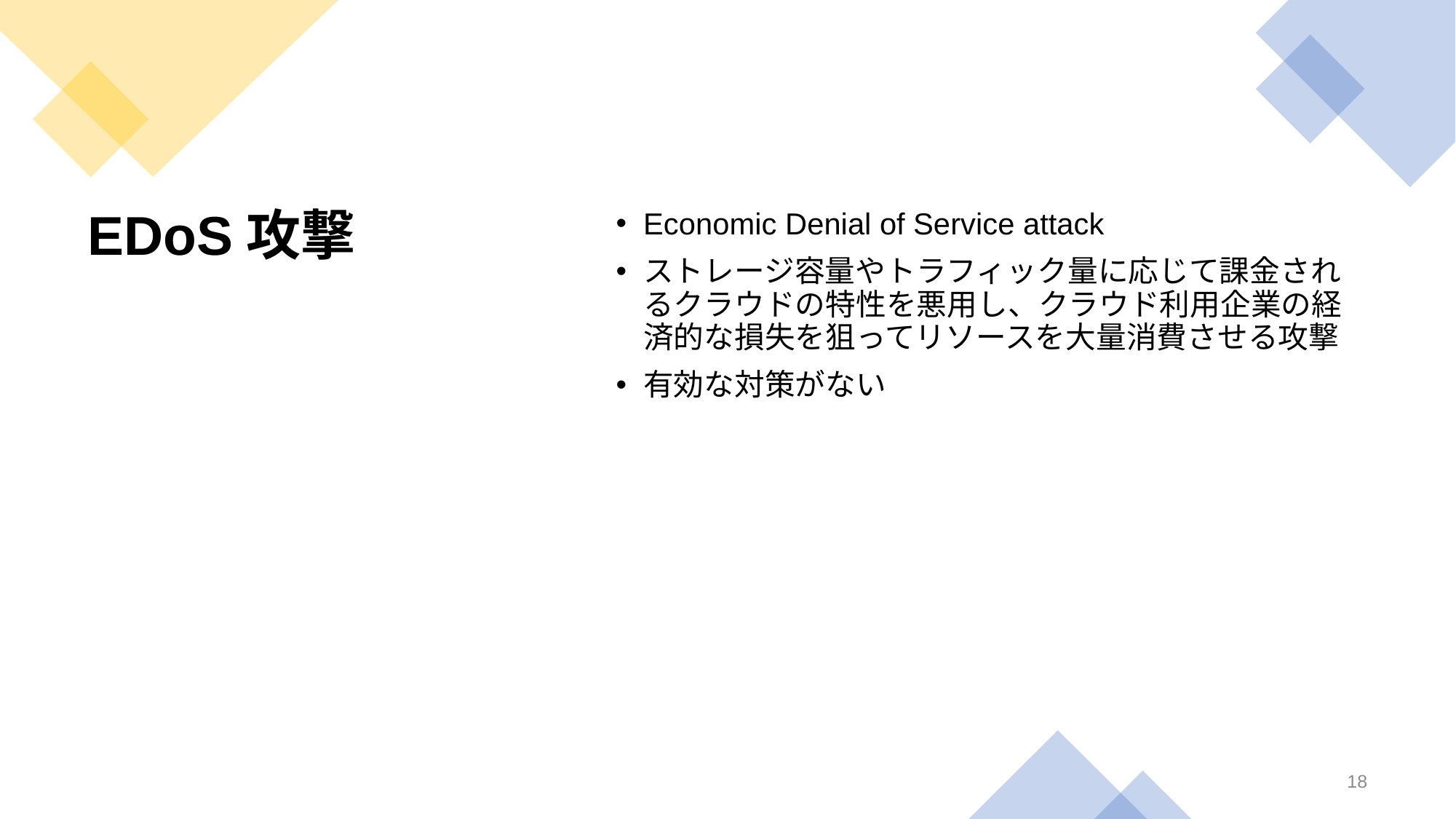

Economic Denial of Service attack
ストレージ容量やトラフィック量に応じて課金されるクラウドの特性を悪用し、クラウド利用企業の経済的な損失を狙ってリソースを大量消費させる攻撃
有効な対策がない
# EDoS攻撃

18